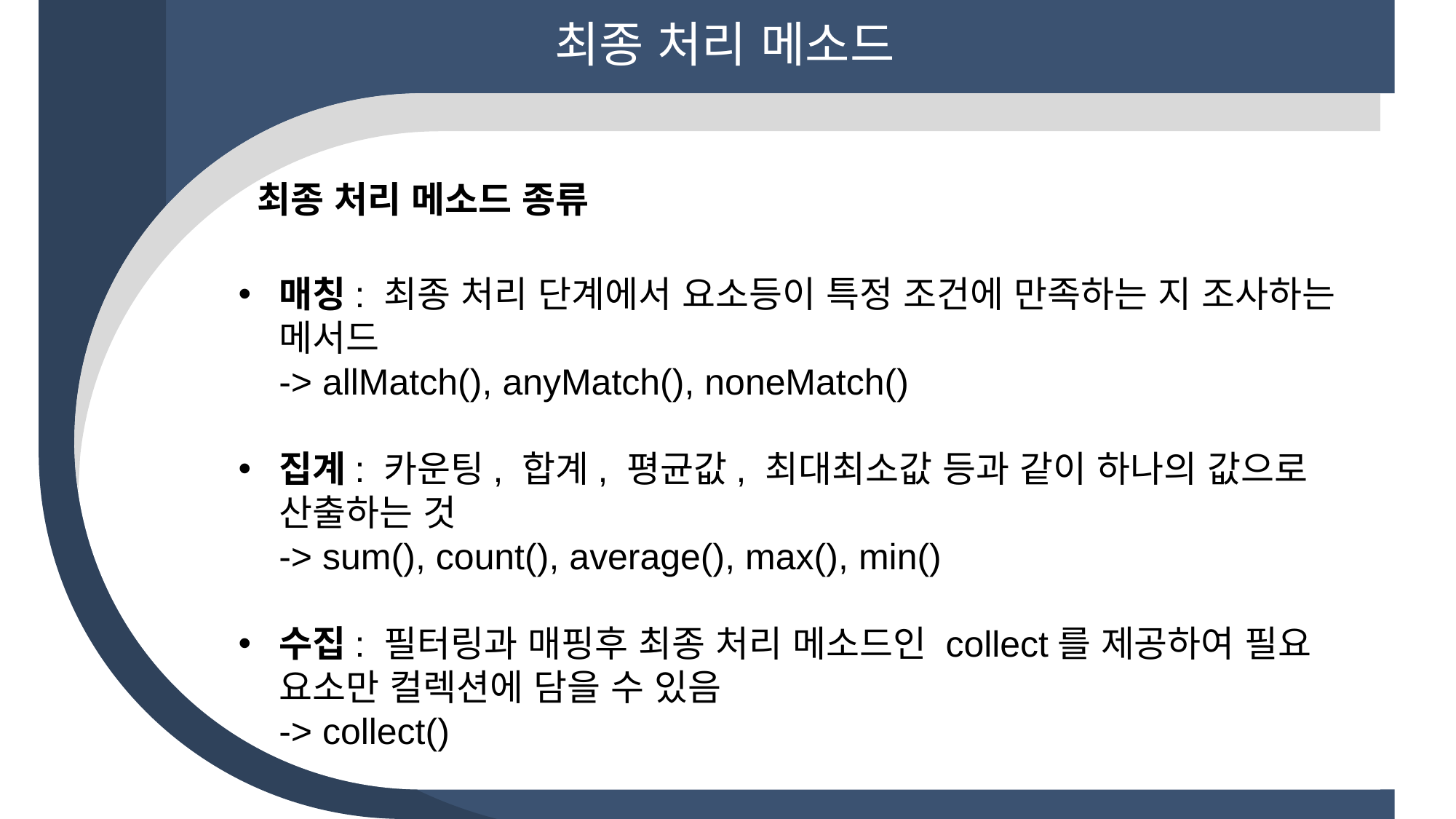

최종 처리 메소드
 최종 처리 메소드 종류

매칭: 최종 처리 단계에서 요소등이 특정 조건에 만족하는 지 조사하는 메서드
    -> allMatch(), anyMatch(), noneMatch()

집계: 카운팅, 합계, 평균값, 최대최소값 등과 같이 하나의 값으로 산출하는 것
    -> sum(), count(), average(), max(), min()

수집: 필터링과 매핑후 최종 처리 메소드인 collect를 제공하여 필요 요소만 컬렉션에 담을 수 있음
    -> collect()